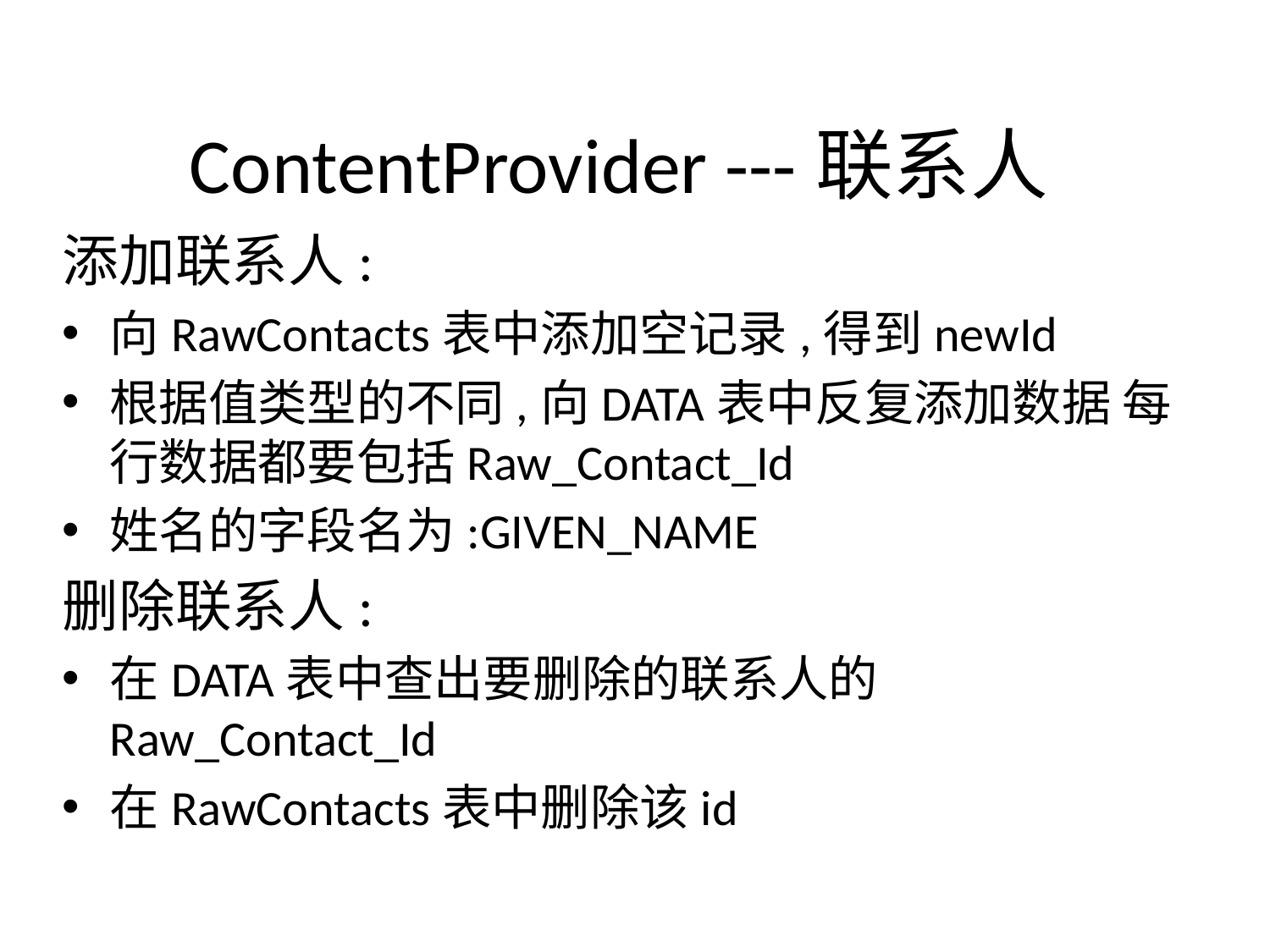

# ContentProvider ---联系人
添加联系人:
向RawContacts表中添加空记录,得到newId
根据值类型的不同,向DATA表中反复添加数据 每行数据都要包括Raw_Contact_Id
姓名的字段名为:GIVEN_NAME
删除联系人:
在DATA表中查出要删除的联系人的Raw_Contact_Id
在RawContacts表中删除该id